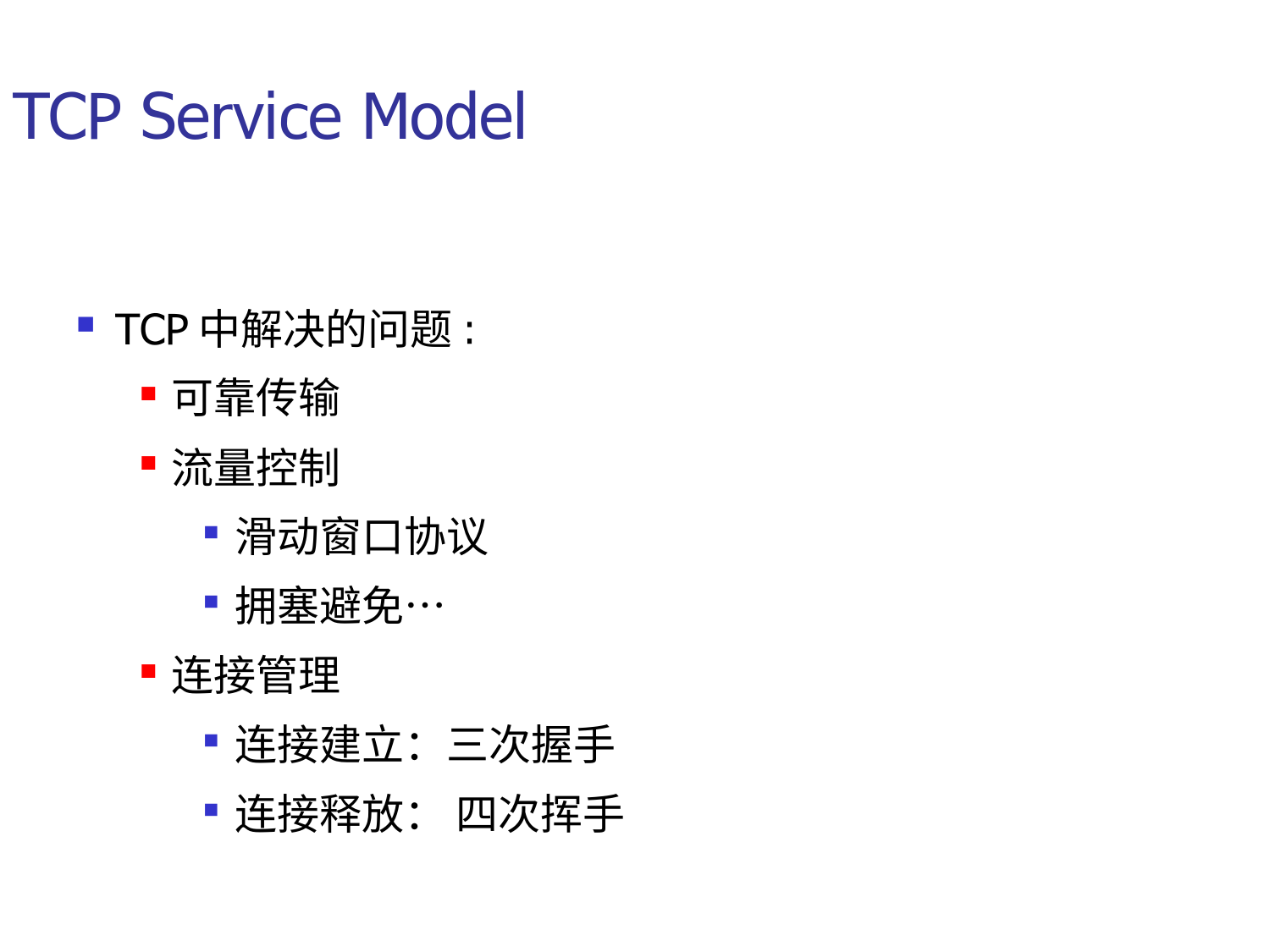

# TCP Service Model
TCP中解决的问题:
可靠传输
流量控制
滑动窗口协议
拥塞避免…
连接管理
连接建立：三次握手
连接释放： 四次挥手